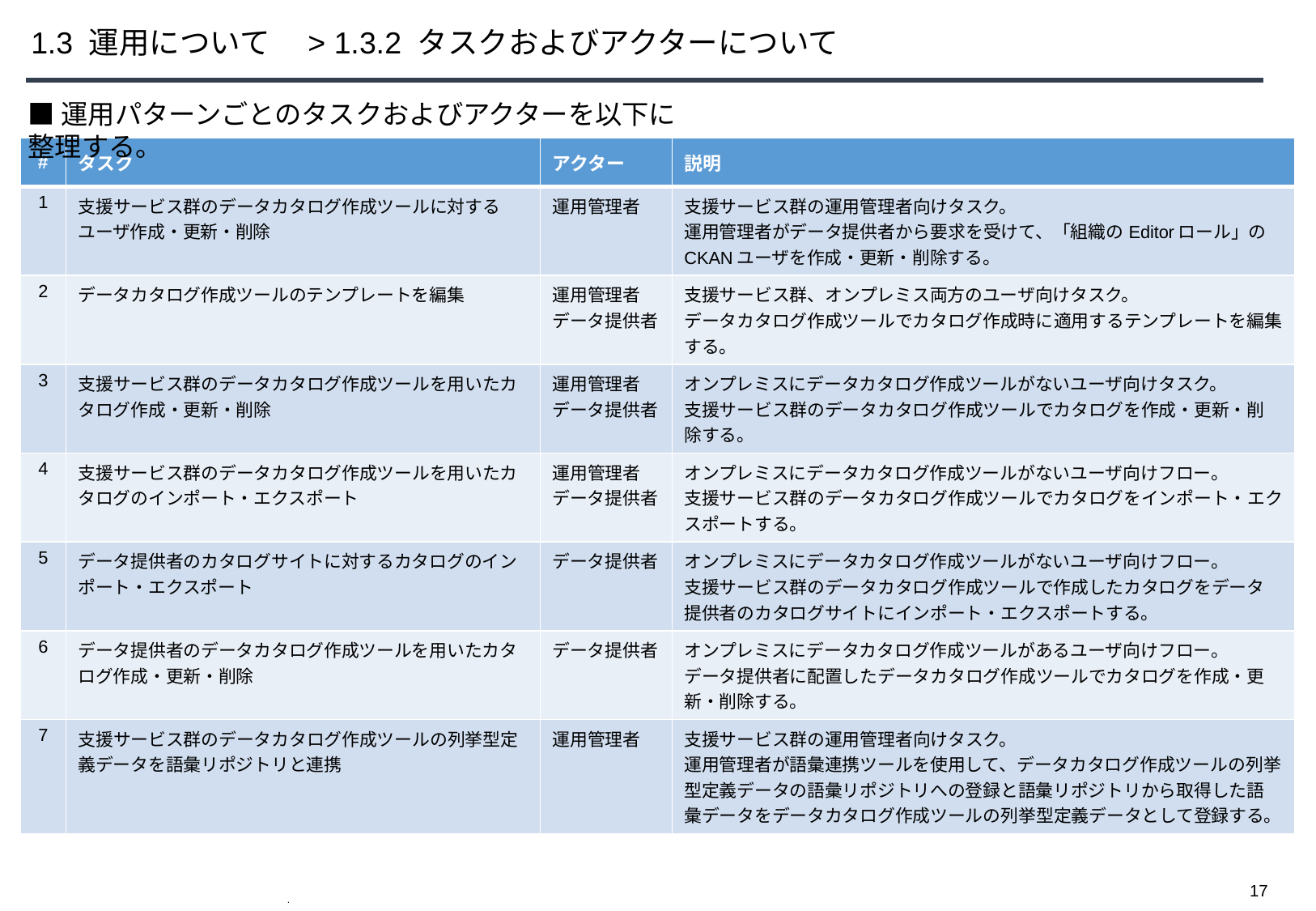

# 1.3 運用について　> 1.3.2 タスクおよびアクターについて
■運用パターンごとのタスクおよびアクターを以下に整理する。
| # | タスク | アクター | 説明 |
| --- | --- | --- | --- |
| 1 | 支援サービス群のデータカタログ作成ツールに対するユーザ作成・更新・削除 | 運用管理者 | 支援サービス群の運用管理者向けタスク。 運用管理者がデータ提供者から要求を受けて、「組織のEditorロール」のCKANユーザを作成・更新・削除する。 |
| 2 | データカタログ作成ツールのテンプレートを編集 | 運用管理者 データ提供者 | 支援サービス群、オンプレミス両方のユーザ向けタスク。 データカタログ作成ツールでカタログ作成時に適用するテンプレートを編集する。 |
| 3 | 支援サービス群のデータカタログ作成ツールを用いたカタログ作成・更新・削除 | 運用管理者 データ提供者 | オンプレミスにデータカタログ作成ツールがないユーザ向けタスク。 支援サービス群のデータカタログ作成ツールでカタログを作成・更新・削除する。 |
| 4 | 支援サービス群のデータカタログ作成ツールを用いたカタログのインポート・エクスポート | 運用管理者 データ提供者 | オンプレミスにデータカタログ作成ツールがないユーザ向けフロー。 支援サービス群のデータカタログ作成ツールでカタログをインポート・エクスポートする。 |
| 5 | データ提供者のカタログサイトに対するカタログのインポート・エクスポート | データ提供者 | オンプレミスにデータカタログ作成ツールがないユーザ向けフロー。 支援サービス群のデータカタログ作成ツールで作成したカタログをデータ提供者のカタログサイトにインポート・エクスポートする。 |
| 6 | データ提供者のデータカタログ作成ツールを用いたカタログ作成・更新・削除 | データ提供者 | オンプレミスにデータカタログ作成ツールがあるユーザ向けフロー。 データ提供者に配置したデータカタログ作成ツールでカタログを作成・更新・削除する。 |
| 7 | 支援サービス群のデータカタログ作成ツールの列挙型定義データを語彙リポジトリと連携 | 運用管理者 | 支援サービス群の運用管理者向けタスク。 運用管理者が語彙連携ツールを使用して、データカタログ作成ツールの列挙型定義データの語彙リポジトリへの登録と語彙リポジトリから取得した語彙データをデータカタログ作成ツールの列挙型定義データとして登録する。 |